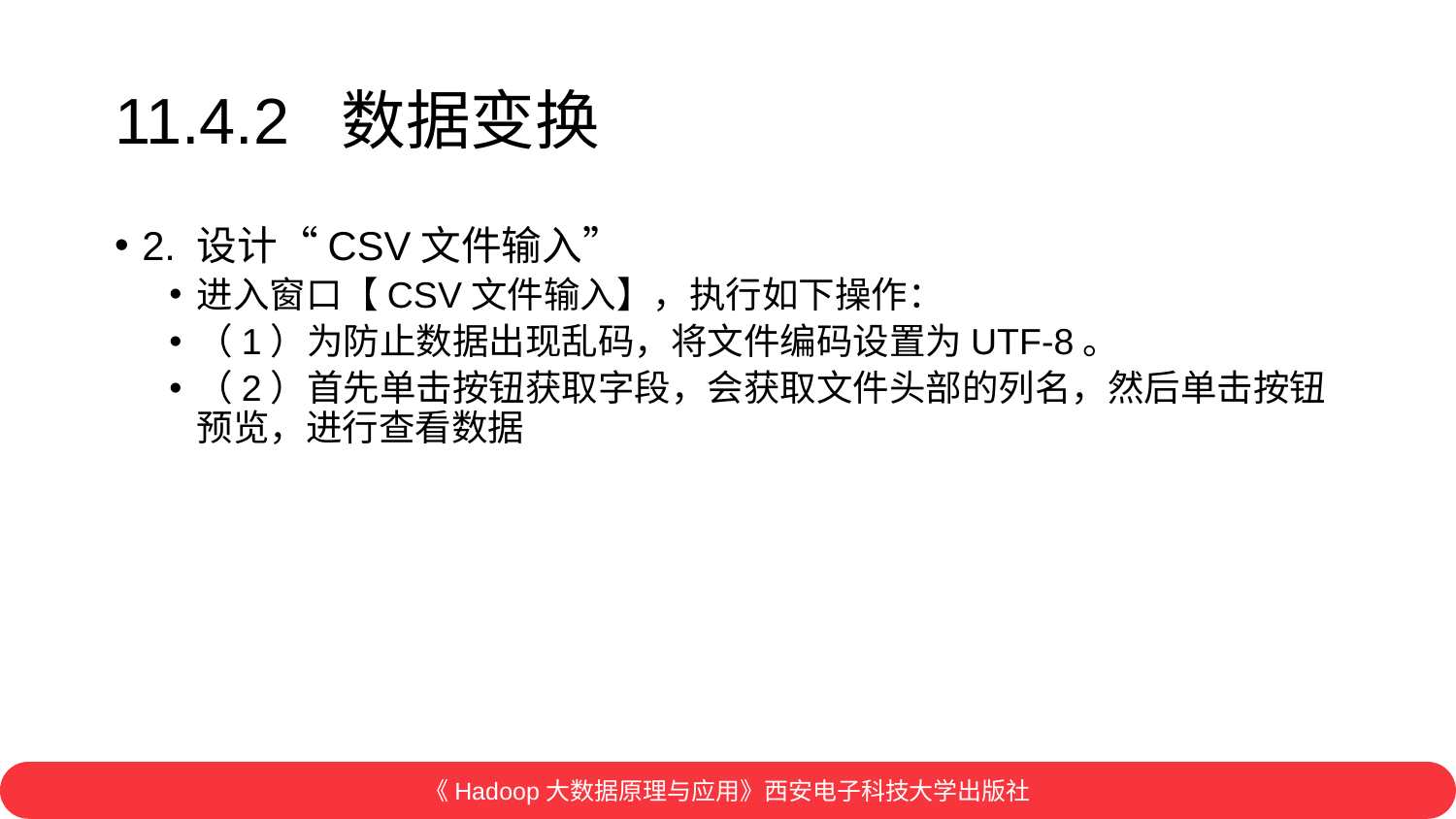

# 11.4.2  数据变换
2. 设计“CSV文件输入”
进入窗口【CSV文件输入】，执行如下操作：
（1）为防止数据出现乱码，将文件编码设置为UTF-8。
（2）首先单击按钮获取字段，会获取文件头部的列名，然后单击按钮预览，进行查看数据